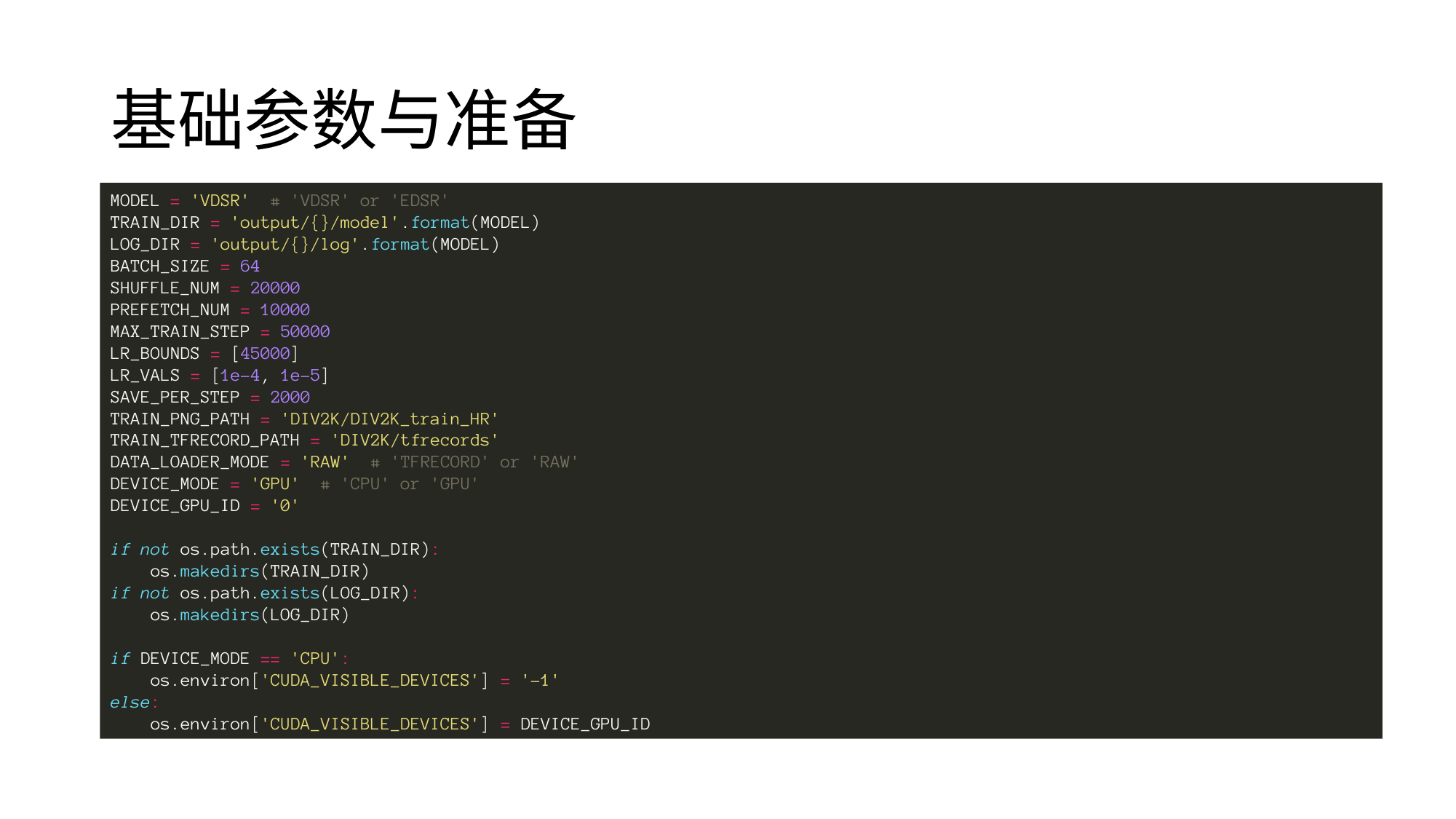

# 基础参数与准备
MODEL = 'VDSR'  # 'VDSR' or 'EDSR'
TRAIN_DIR = 'output/{}/model'.format(MODEL)
LOG_DIR = 'output/{}/log'.format(MODEL)
BATCH_SIZE = 64
SHUFFLE_NUM = 20000
PREFETCH_NUM = 10000
MAX_TRAIN_STEP = 50000
LR_BOUNDS = [45000]
LR_VALS = [1e-4, 1e-5]
SAVE_PER_STEP = 2000
TRAIN_PNG_PATH = 'DIV2K/DIV2K_train_HR'
TRAIN_TFRECORD_PATH = 'DIV2K/tfrecords'
DATA_LOADER_MODE = 'RAW'  # 'TFRECORD' or 'RAW'
DEVICE_MODE = 'GPU'  # 'CPU' or 'GPU'
DEVICE_GPU_ID = '0'
if not os.path.exists(TRAIN_DIR):
    os.makedirs(TRAIN_DIR)
if not os.path.exists(LOG_DIR):
    os.makedirs(LOG_DIR)
if DEVICE_MODE == 'CPU':
    os.environ['CUDA_VISIBLE_DEVICES'] = '-1'
else:
    os.environ['CUDA_VISIBLE_DEVICES'] = DEVICE_GPU_ID